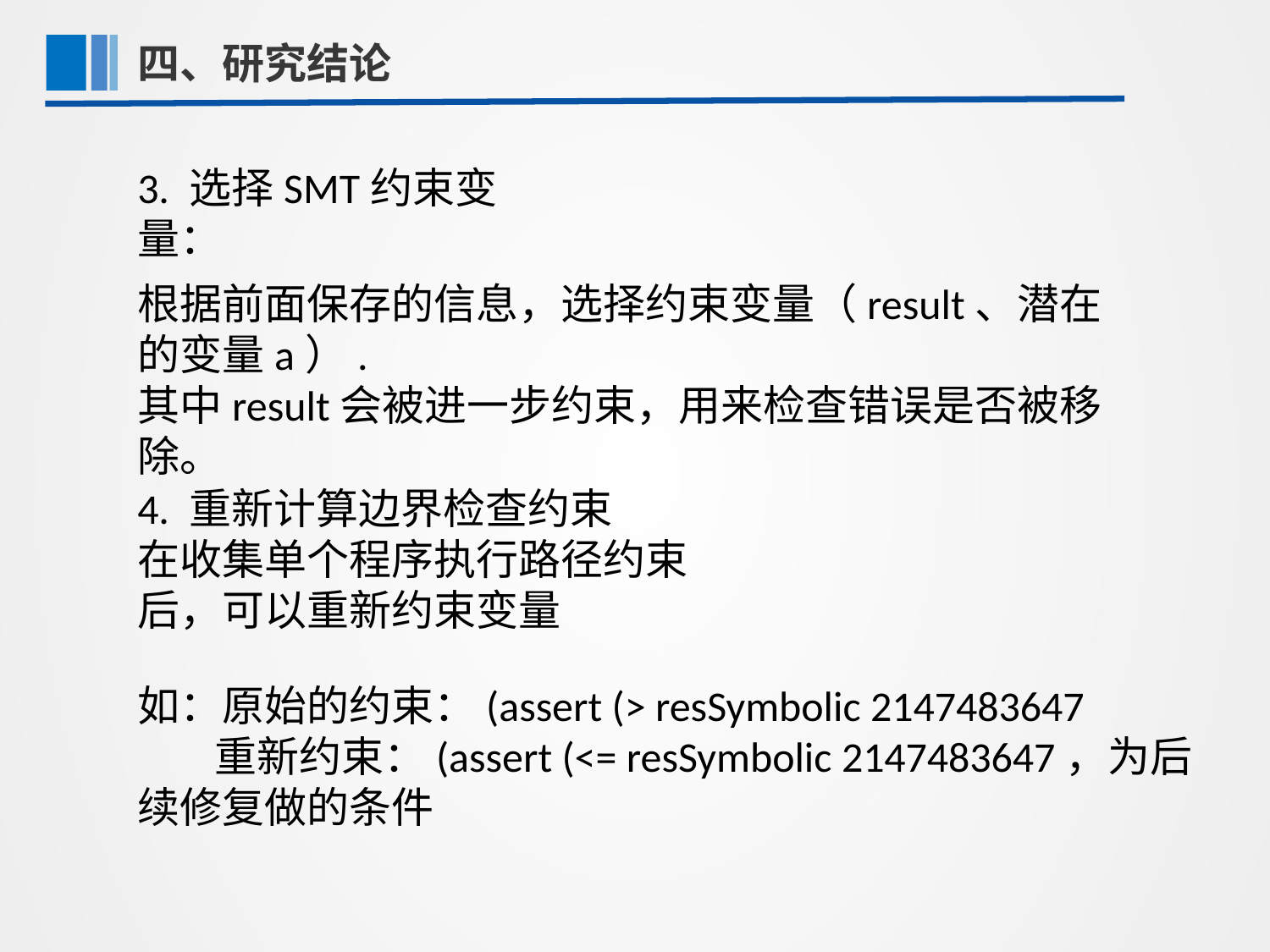

四、研究结论

第一部分
3. 选择SMT约束变量：
根据前面保存的信息，选择约束变量（result、潜在的变量a）.
其中result会被进一步约束，用来检查错误是否被移除。
4. 重新计算边界检查约束
在收集单个程序执行路径约束后，可以重新约束变量
如：原始的约束：(assert (> resSymbolic 2147483647
       重新约束：(assert (<= resSymbolic 2147483647，为后续修复做的条件